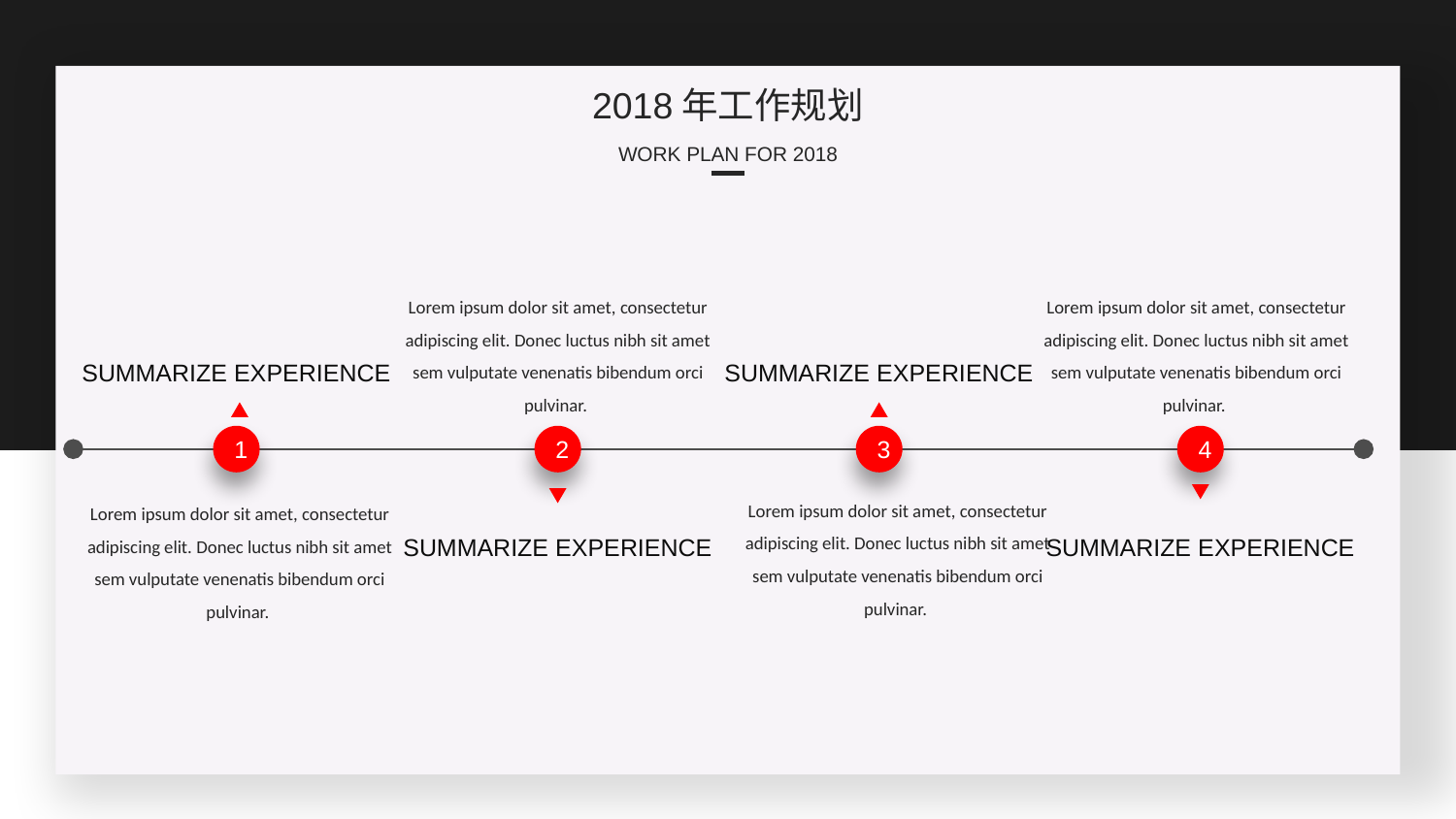

2018年工作规划
WORK PLAN FOR 2018
Lorem ipsum dolor sit amet, consectetur adipiscing elit. Donec luctus nibh sit amet sem vulputate venenatis bibendum orci pulvinar.
Lorem ipsum dolor sit amet, consectetur adipiscing elit. Donec luctus nibh sit amet sem vulputate venenatis bibendum orci pulvinar.
SUMMARIZE EXPERIENCE
SUMMARIZE EXPERIENCE

1
2
3
4
Lorem ipsum dolor sit amet, consectetur adipiscing elit. Donec luctus nibh sit amet sem vulputate venenatis bibendum orci pulvinar.
Lorem ipsum dolor sit amet, consectetur adipiscing elit. Donec luctus nibh sit amet sem vulputate venenatis bibendum orci pulvinar.

SUMMARIZE EXPERIENCE
SUMMARIZE EXPERIENCE